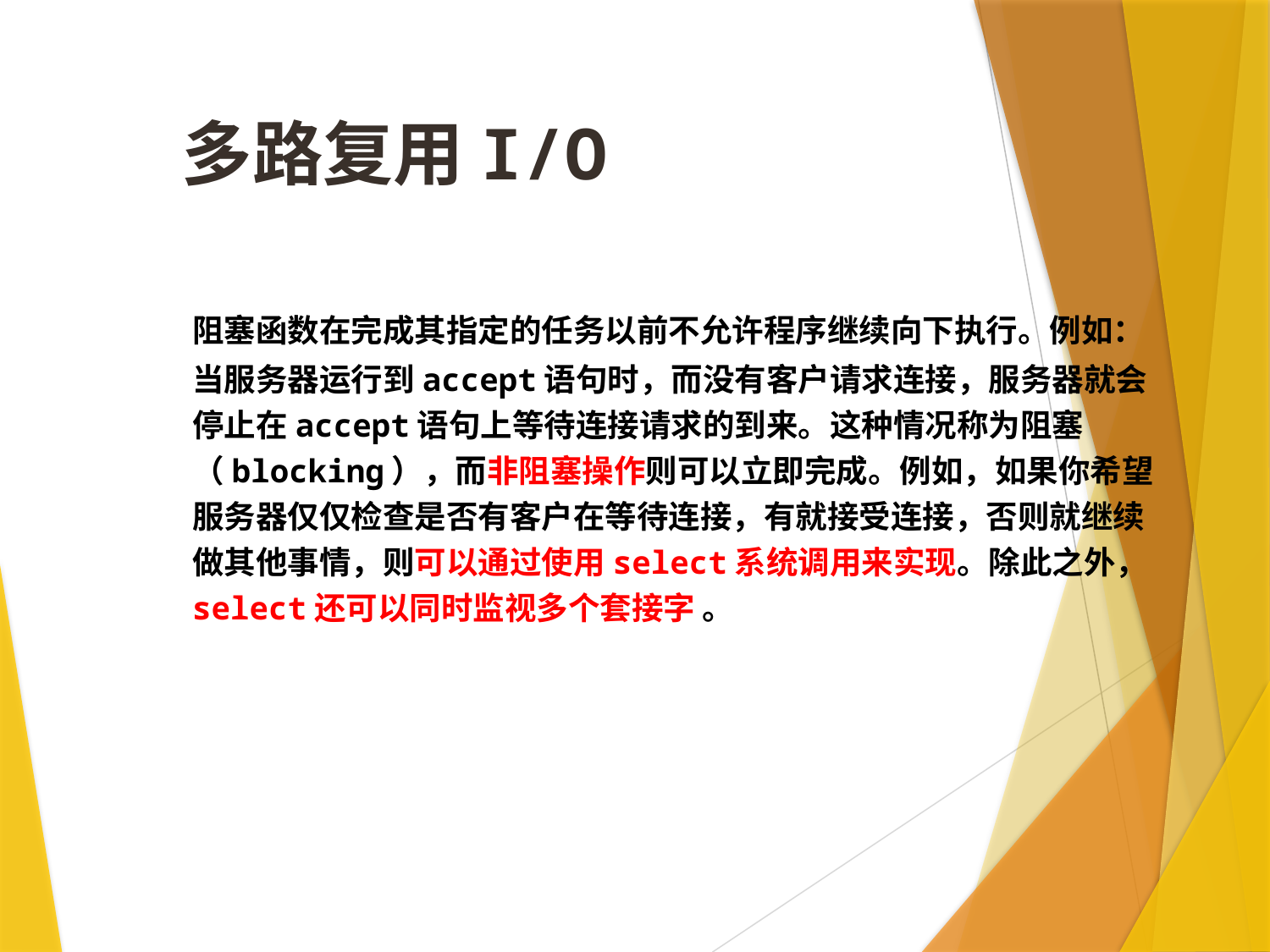

多路复用I/O
	阻塞函数在完成其指定的任务以前不允许程序继续向下执行。例如：当服务器运行到accept语句时，而没有客户请求连接，服务器就会停止在accept语句上等待连接请求的到来。这种情况称为阻塞（blocking），而非阻塞操作则可以立即完成。例如，如果你希望服务器仅仅检查是否有客户在等待连接，有就接受连接，否则就继续做其他事情，则可以通过使用select系统调用来实现。除此之外，select还可以同时监视多个套接字 。